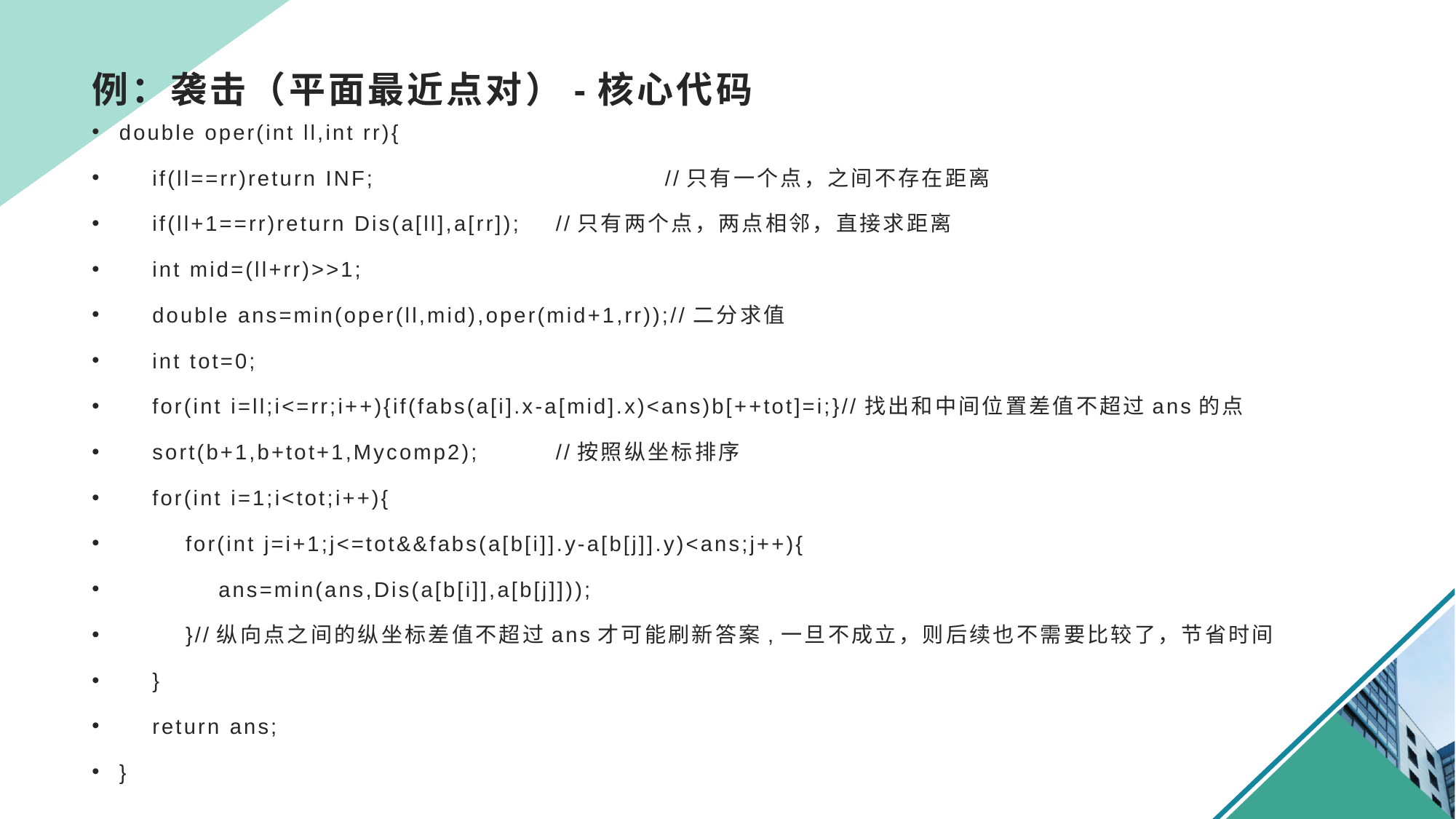

# 例：袭击（平面最近点对）-核心代码
double oper(int ll,int rr){
    if(ll==rr)return INF;			//只有一个点，之间不存在距离
    if(ll+1==rr)return Dis(a[ll],a[rr]);	//只有两个点，两点相邻，直接求距离
    int mid=(ll+rr)>>1;
    double ans=min(oper(ll,mid),oper(mid+1,rr));//二分求值
    int tot=0;
    for(int i=ll;i<=rr;i++){if(fabs(a[i].x-a[mid].x)<ans)b[++tot]=i;}//找出和中间位置差值不超过ans的点
    sort(b+1,b+tot+1,Mycomp2);	//按照纵坐标排序
    for(int i=1;i<tot;i++){
        for(int j=i+1;j<=tot&&fabs(a[b[i]].y-a[b[j]].y)<ans;j++){
            ans=min(ans,Dis(a[b[i]],a[b[j]]));
        }//纵向点之间的纵坐标差值不超过ans才可能刷新答案,一旦不成立，则后续也不需要比较了，节省时间
    }
    return ans;
}
16